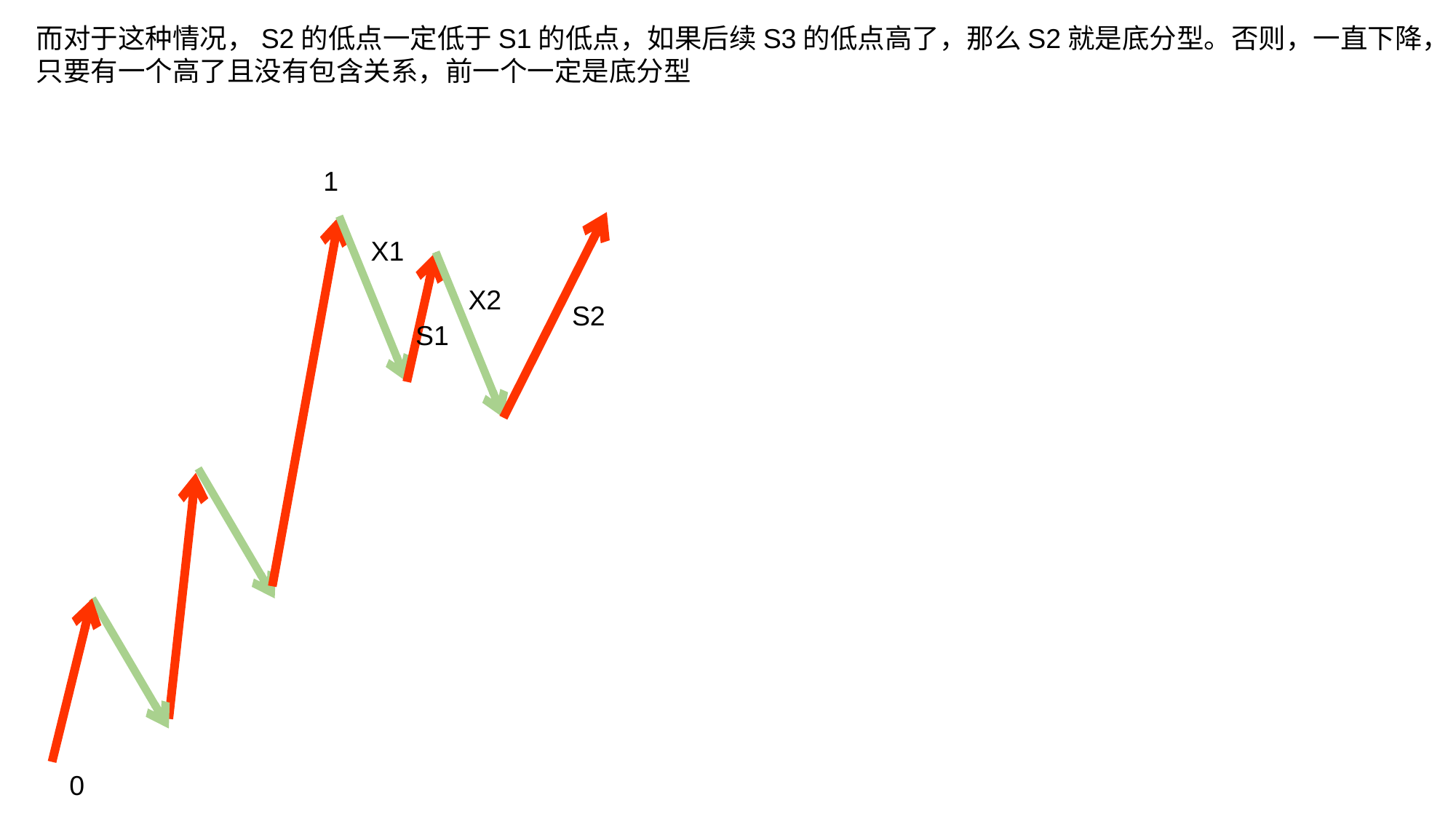

而对于这种情况，S2的低点一定低于S1的低点，如果后续S3的低点高了，那么S2就是底分型。否则，一直下降，只要有一个高了且没有包含关系，前一个一定是底分型
1
X1
X2
S2
S1
0